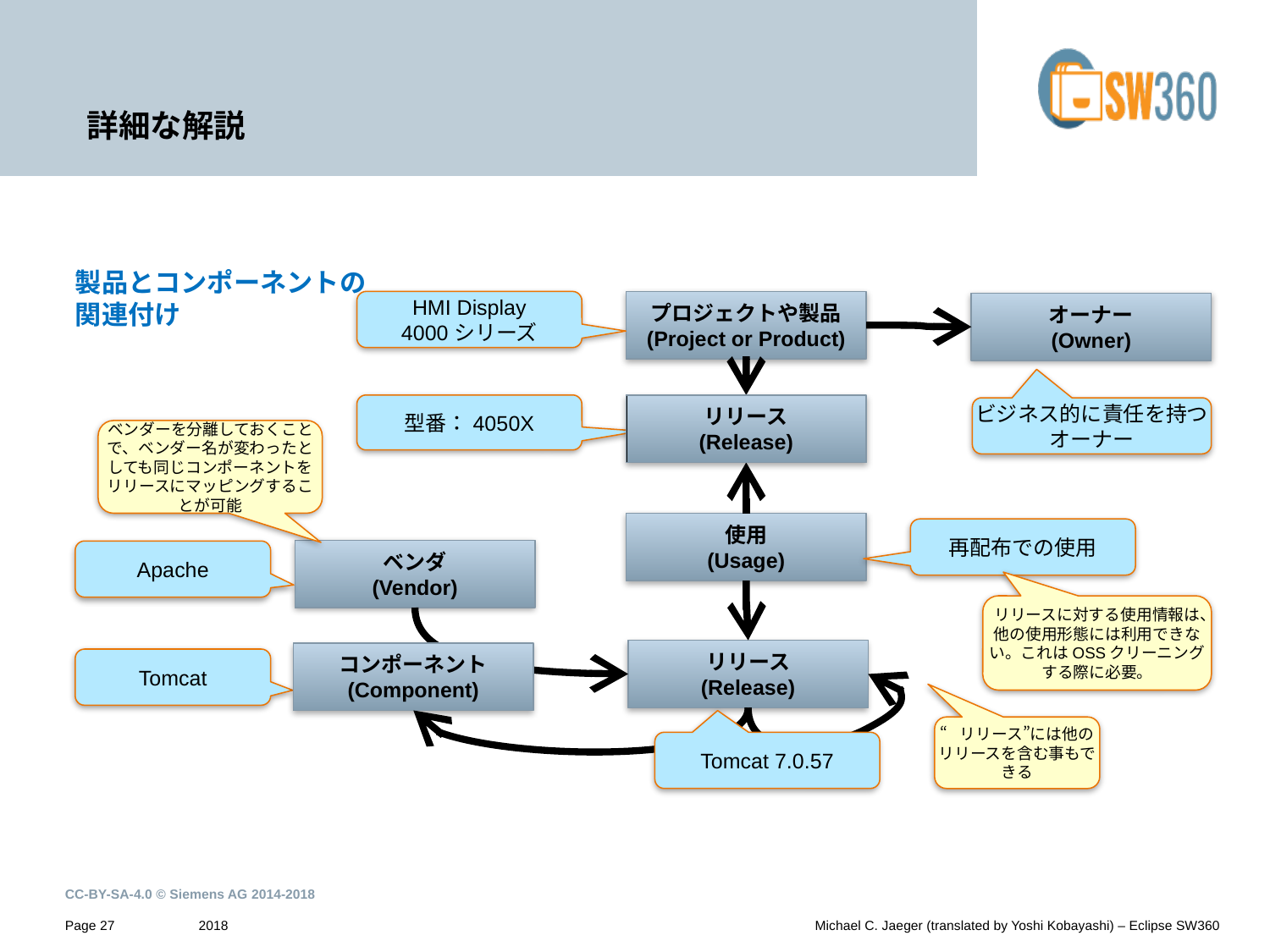

# 詳細な解説
製品とコンポーネントの
関連付け
HMI Display
4000シリーズ
プロジェクトや製品
(Project or Product)
オーナー
(Owner)
型番：4050X
リリース
(Release)
ビジネス的に責任を持つオーナー
ベンダーを分離しておくことで、ベンダー名が変わったとしても同じコンポーネントをリリースにマッピングすることが可能
使用
(Usage)
再配布での使用
ベンダ
(Vendor)
Apache
リリースに対する使用情報は、他の使用形態には利用できない。これはOSSクリーニングする際に必要。
リリース
(Release)
コンポーネント
(Component)
Tomcat
“リリース”には他のリリースを含む事もできる
Tomcat 7.0.57